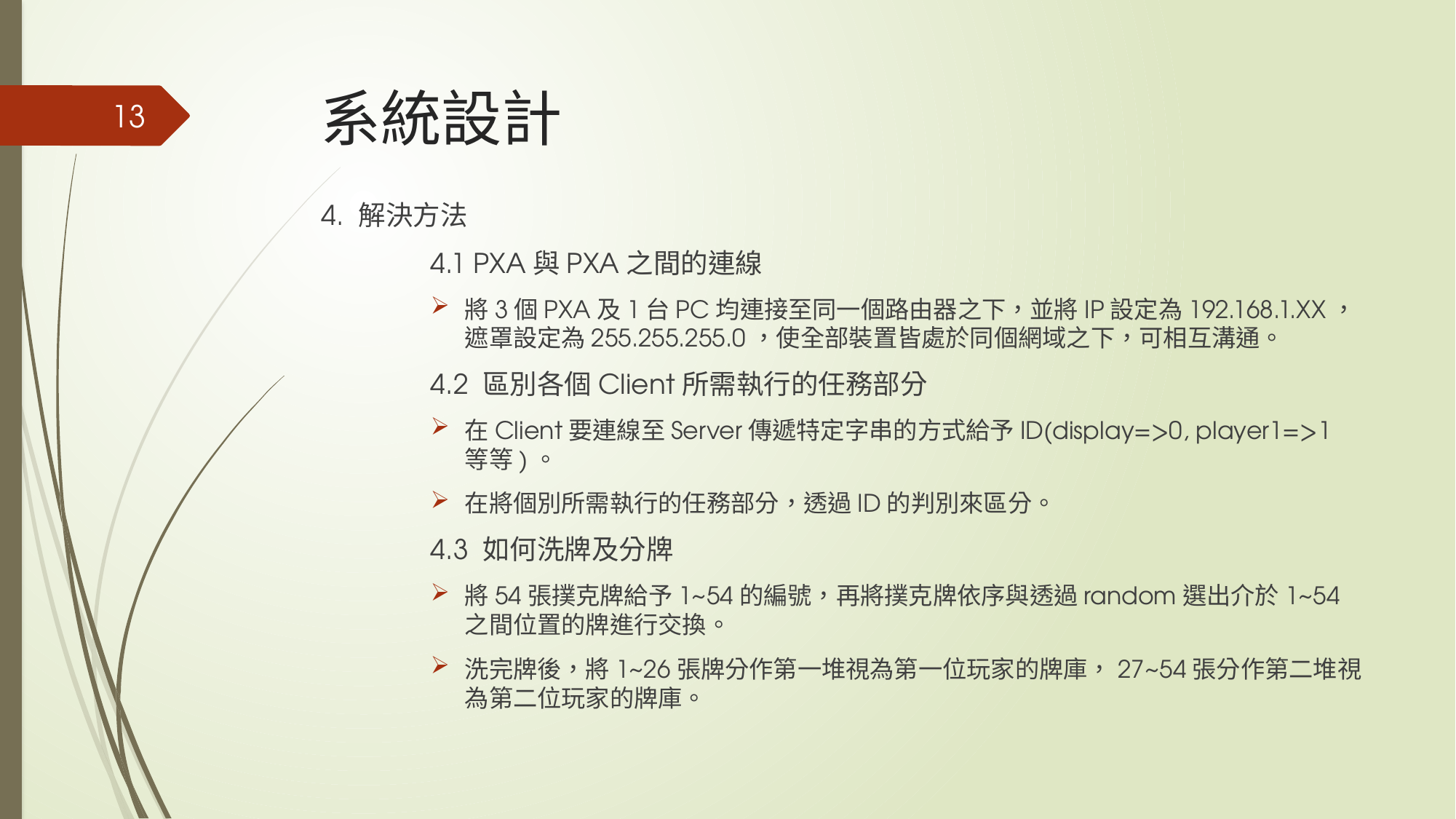

# 系統設計
13
4. 解決方法
	4.1 PXA與PXA之間的連線
將3個PXA及1台PC均連接至同一個路由器之下，並將IP設定為192.168.1.XX，遮罩設定為255.255.255.0，使全部裝置皆處於同個網域之下，可相互溝通。
	4.2 區別各個Client所需執行的任務部分
在Client要連線至Server傳遞特定字串的方式給予ID(display=>0, player1=>1 等等)。
在將個別所需執行的任務部分，透過ID的判別來區分。
	4.3 如何洗牌及分牌
將54張撲克牌給予1~54的編號，再將撲克牌依序與透過random選出介於1~54之間位置的牌進行交換。
洗完牌後，將1~26張牌分作第一堆視為第一位玩家的牌庫，27~54張分作第二堆視為第二位玩家的牌庫。